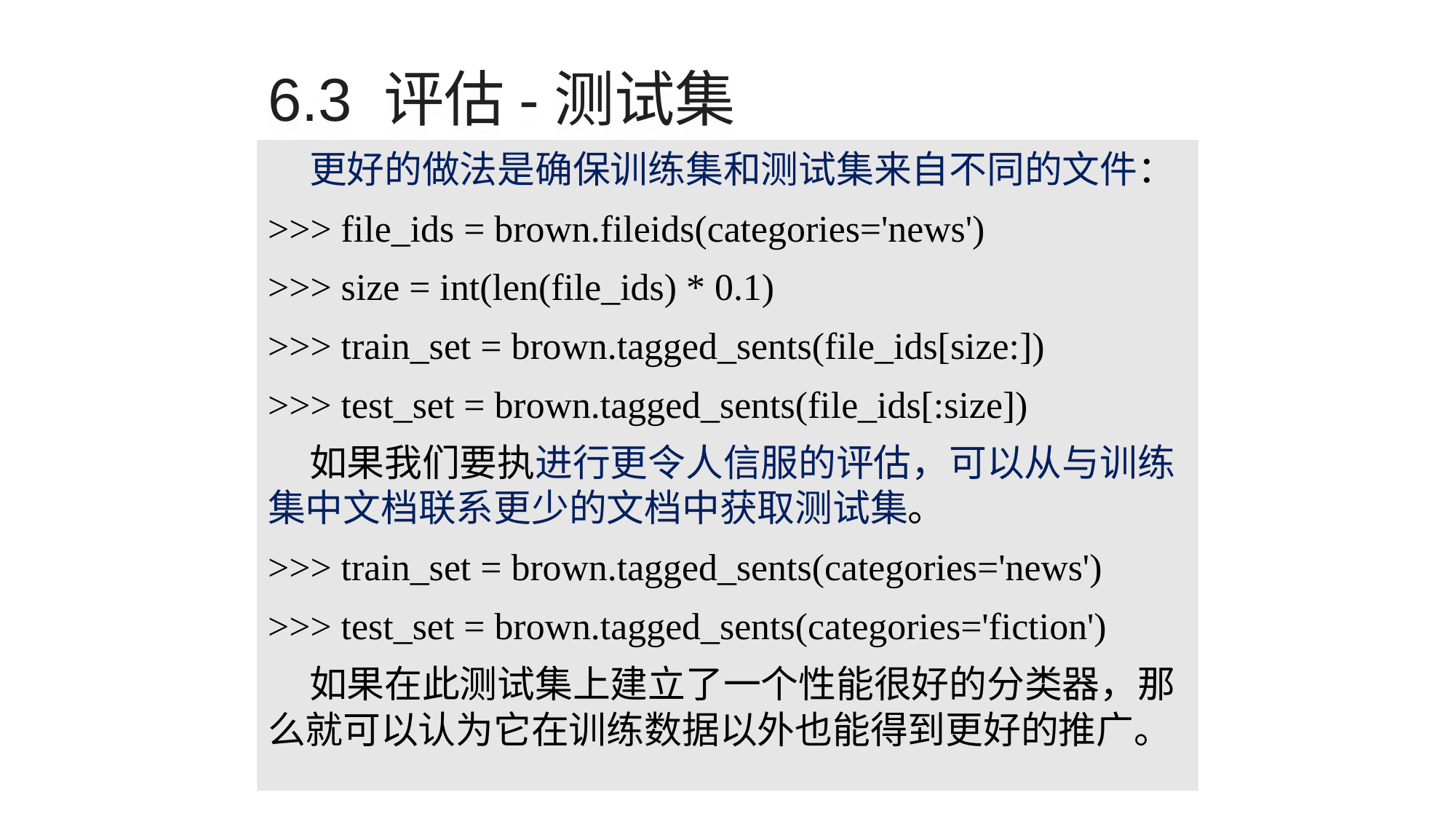

# 6.3 评估-测试集
更好的做法是确保训练集和测试集来自不同的文件：
>>> file_ids = brown.fileids(categories='news')
>>> size = int(len(file_ids) * 0.1)
>>> train_set = brown.tagged_sents(file_ids[size:])
>>> test_set = brown.tagged_sents(file_ids[:size])
如果我们要执进行更令人信服的评估，可以从与训练集中文档联系更少的文档中获取测试集。
>>> train_set = brown.tagged_sents(categories='news')
>>> test_set = brown.tagged_sents(categories='fiction')
如果在此测试集上建立了一个性能很好的分类器，那么就可以认为它在训练数据以外也能得到更好的推广。